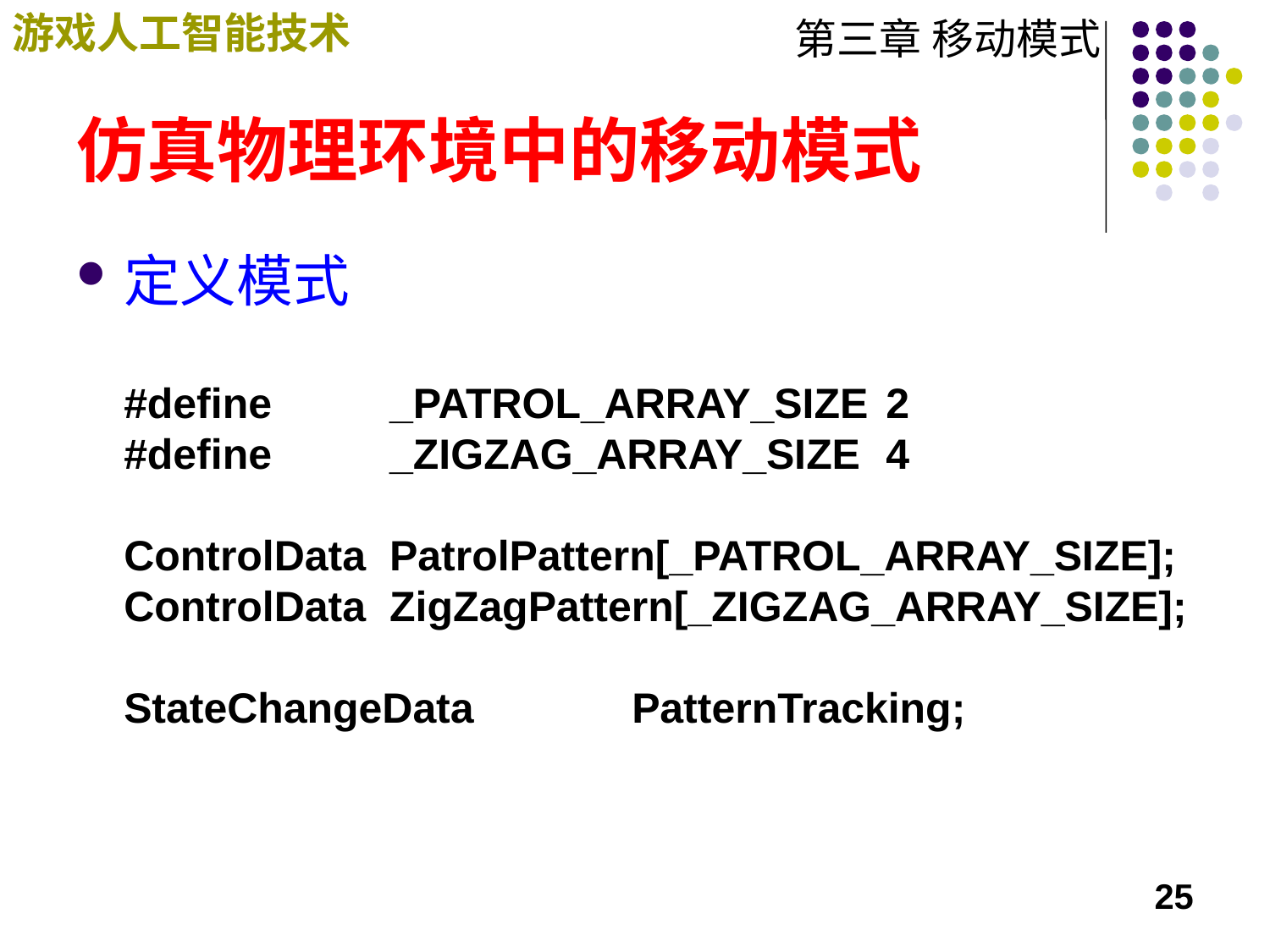

# 仿真物理环境中的移动模式
定义模式

#define	 _PATROL_ARRAY_SIZE	2
#define 	 _ZIGZAG_ARRAY_SIZE	4

ControlData	 PatrolPattern[_PATROL_ARRAY_SIZE];
ControlData	 ZigZagPattern[_ZIGZAG_ARRAY_SIZE];

StateChangeData		PatternTracking;

25